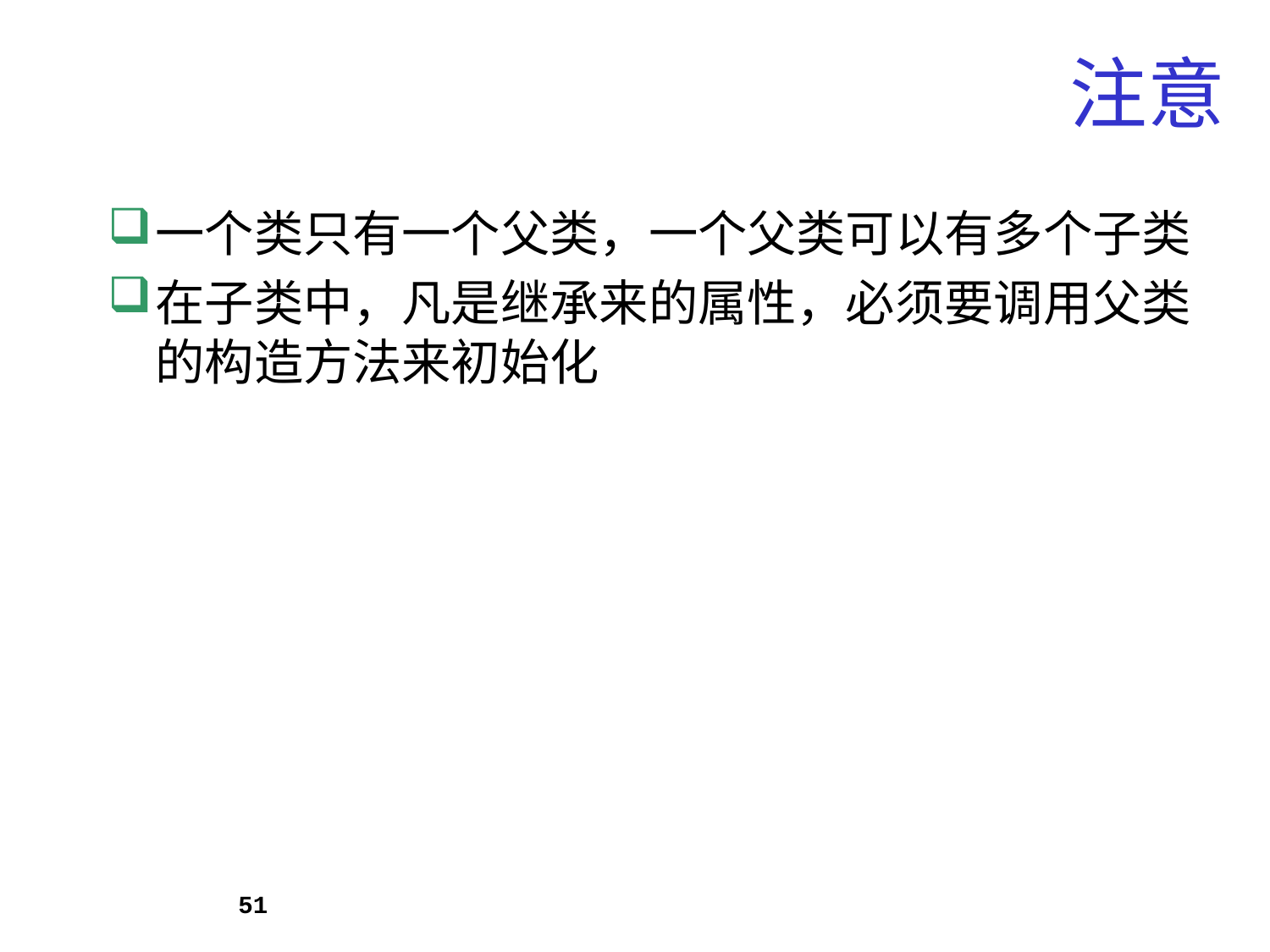

# 注意
一个类只有一个父类，一个父类可以有多个子类
在子类中，凡是继承来的属性，必须要调用父类的构造方法来初始化
51